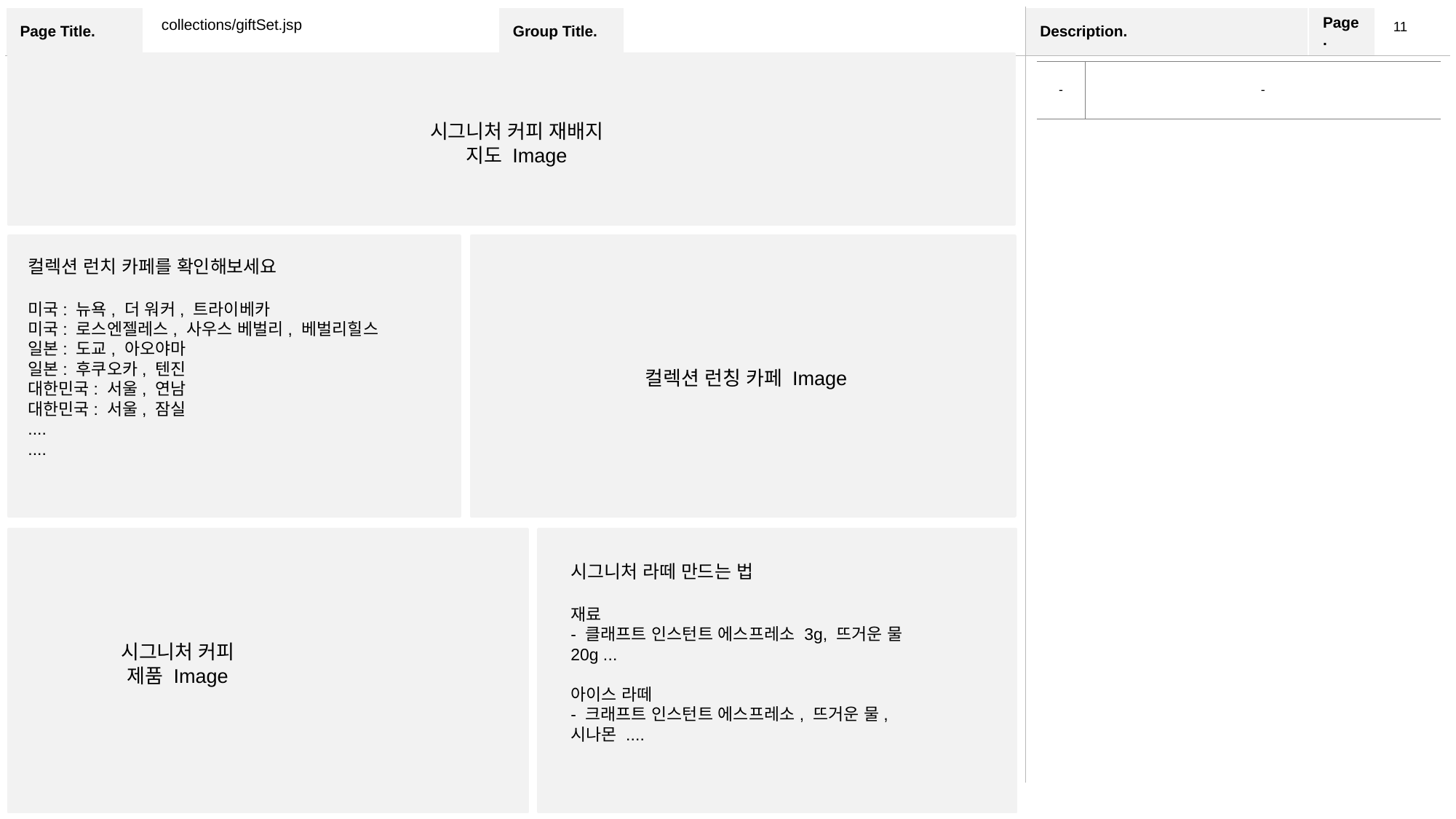

collections/giftSet.jsp
11

| - | - |
| --- | --- |
시그니처 커피 재배지 지도 Image

컬렉션 런치 카페를 확인해보세요

미국: 뉴욕, 더 워커, 트라이베카
미국: 로스엔젤레스, 사우스 베벌리, 베벌리힐스
일본: 도교, 아오야마
일본: 후쿠오카, 텐진
대한민국: 서울, 연남
대한민국: 서울, 잠실
....
....
컬렉션 런칭 카페 Image

시그니처 라떼 만드는 법

재료
- 클래프트 인스턴트 에스프레소 3g, 뜨거운 물 20g ...

아이스 라떼
- 크래프트 인스턴트 에스프레소, 뜨거운 물, 시나몬 ....
시그니처 커피 제품 Image